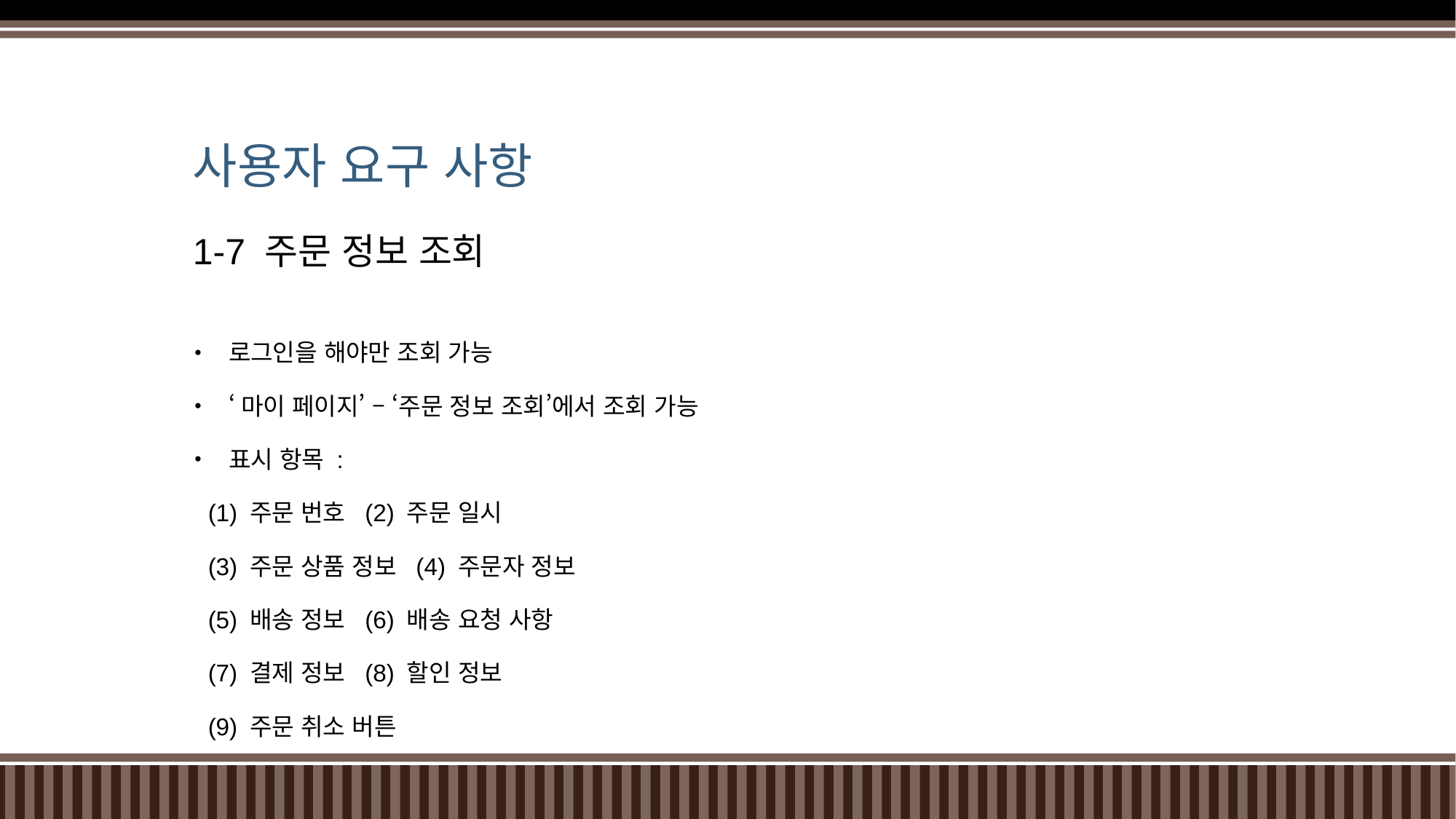

# 사용자 요구 사항
1-7 주문 정보 조회
로그인을 해야만 조회 가능
‘마이 페이지’ – ‘주문 정보 조회’에서 조회 가능
표시 항목 :
  (1) 주문 번호  (2) 주문 일시
  (3) 주문 상품 정보  (4) 주문자 정보
  (5) 배송 정보  (6) 배송 요청 사항
  (7) 결제 정보  (8) 할인 정보
  (9) 주문 취소 버튼